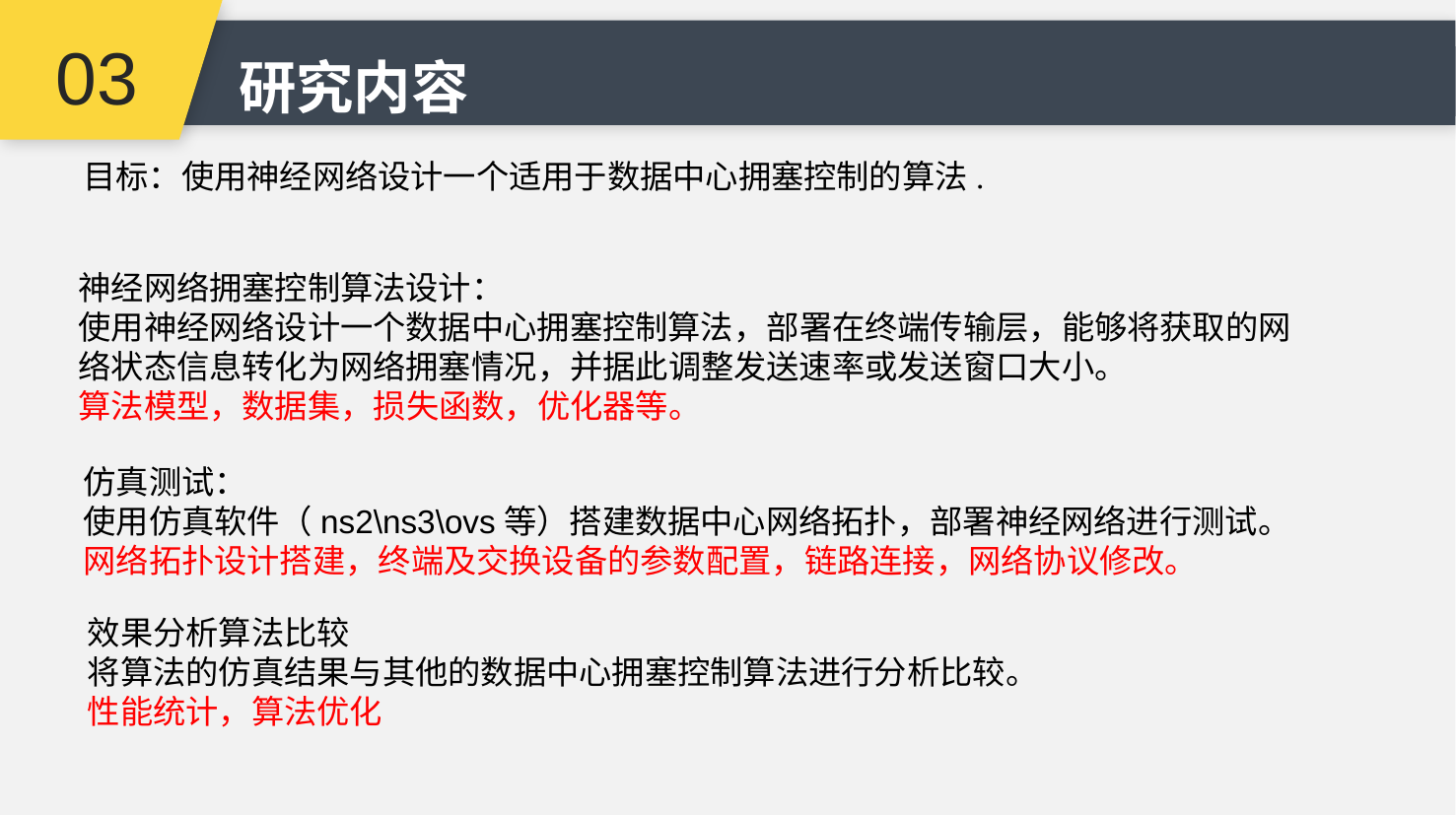

03
研究内容

目标：使用神经网络设计一个适用于数据中心拥塞控制的算法.
神经网络拥塞控制算法设计：
使用神经网络设计一个数据中心拥塞控制算法，部署在终端传输层，能够将获取的网络状态信息转化为网络拥塞情况，并据此调整发送速率或发送窗口大小。
算法模型，数据集，损失函数，优化器等。

仿真测试：
使用仿真软件（ns2\ns3\ovs等）搭建数据中心网络拓扑，部署神经网络进行测试。
网络拓扑设计搭建，终端及交换设备的参数配置，链路连接，网络协议修改。
效果分析算法比较
将算法的仿真结果与其他的数据中心拥塞控制算法进行分析比较。
性能统计，算法优化